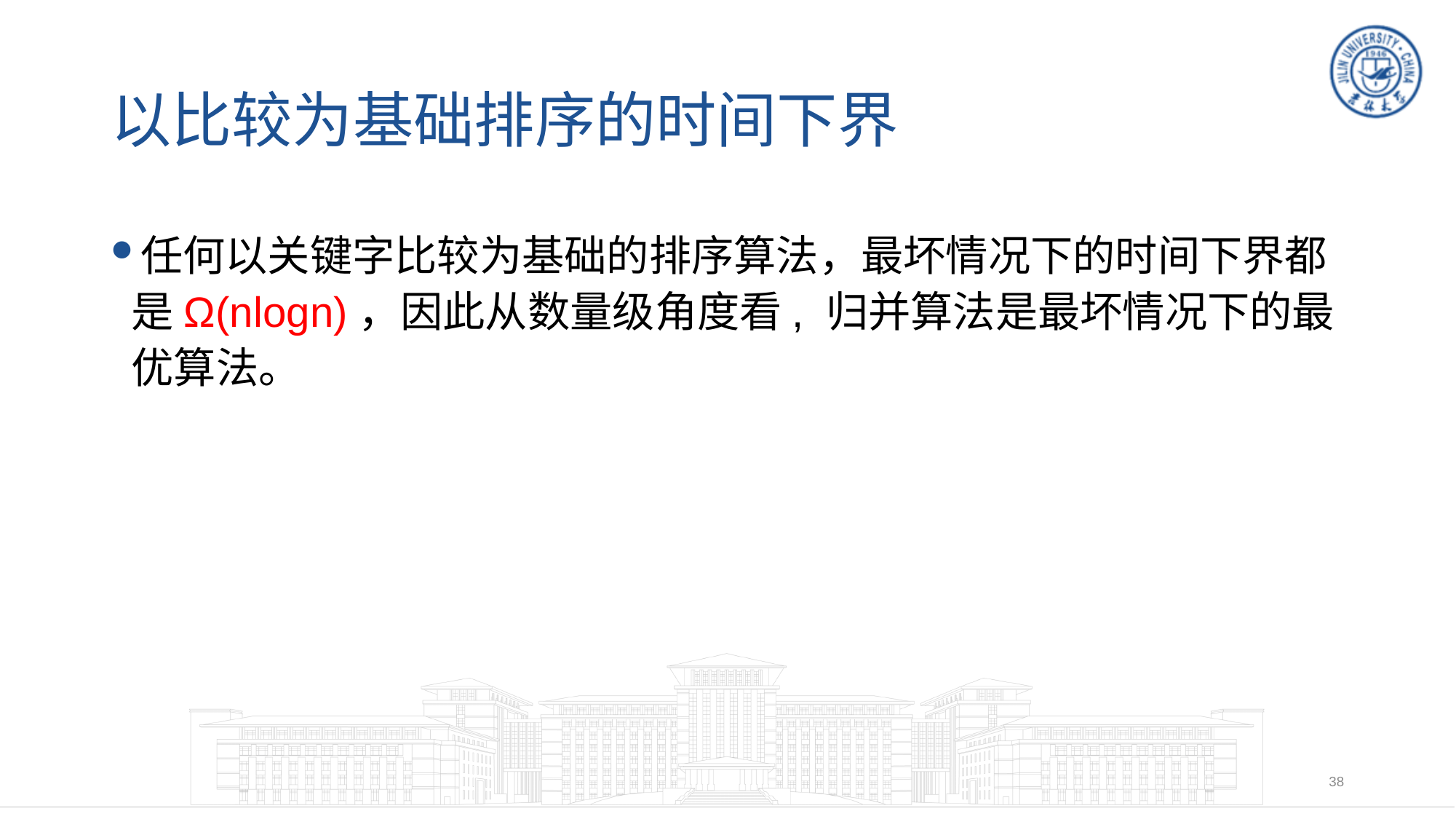

# 以比较为基础排序的时间下界
任何以关键字比较为基础的排序算法，最坏情况下的时间下界都是Ω(nlogn)，因此从数量级角度看, 归并算法是最坏情况下的最优算法。
38